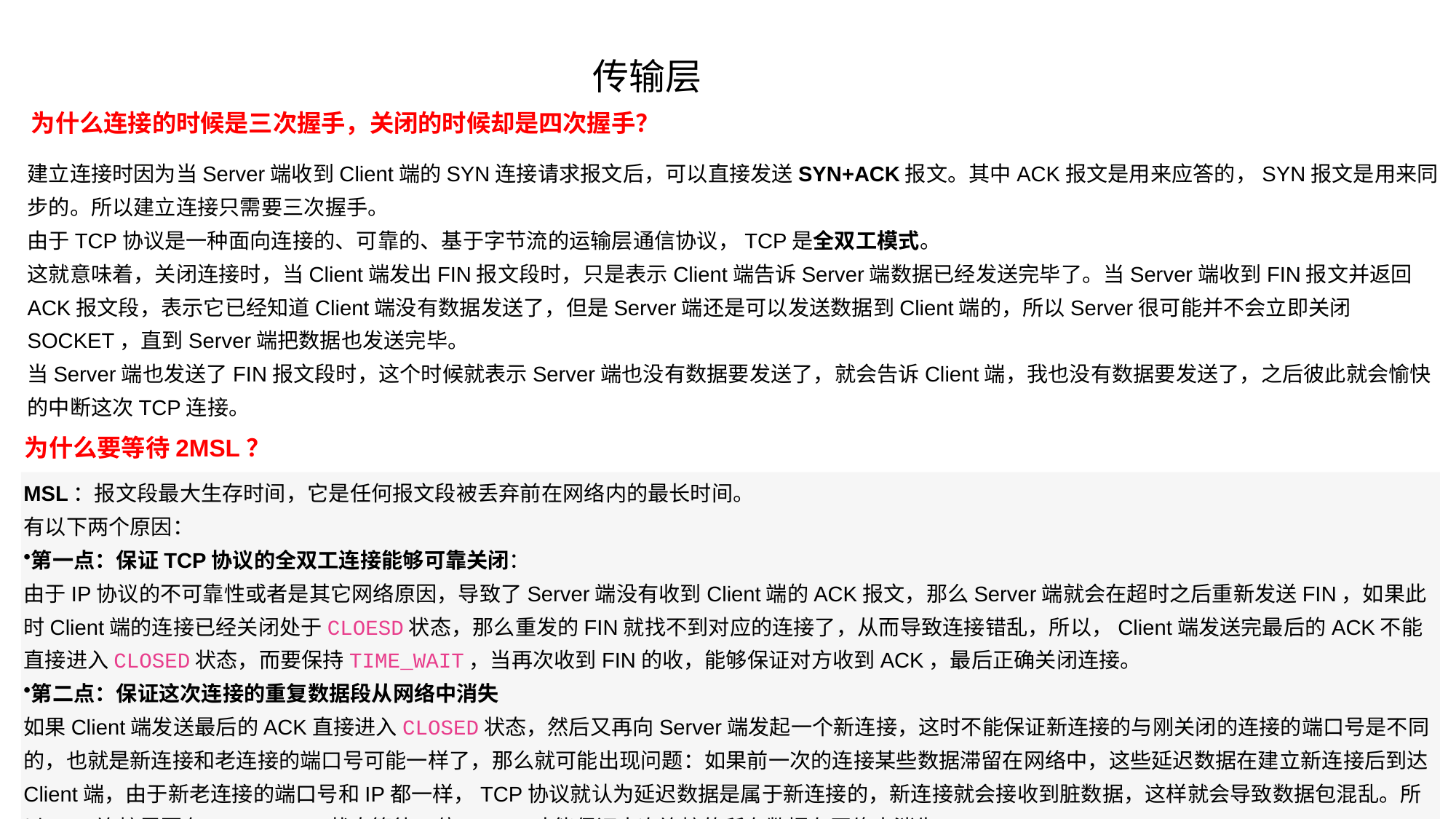

传输层
为什么连接的时候是三次握手，关闭的时候却是四次握手？
建立连接时因为当Server端收到Client端的SYN连接请求报文后，可以直接发送SYN+ACK报文。其中ACK报文是用来应答的，SYN报文是用来同步的。所以建立连接只需要三次握手。
由于TCP协议是一种面向连接的、可靠的、基于字节流的运输层通信协议，TCP是全双工模式。
这就意味着，关闭连接时，当Client端发出FIN报文段时，只是表示Client端告诉Server端数据已经发送完毕了。当Server端收到FIN报文并返回ACK报文段，表示它已经知道Client端没有数据发送了，但是Server端还是可以发送数据到Client端的，所以Server很可能并不会立即关闭SOCKET，直到Server端把数据也发送完毕。
当Server端也发送了FIN报文段时，这个时候就表示Server端也没有数据要发送了，就会告诉Client端，我也没有数据要发送了，之后彼此就会愉快的中断这次TCP连接。
为什么要等待2MSL？
MSL：报文段最大生存时间，它是任何报文段被丢弃前在网络内的最长时间。
有以下两个原因：
第一点：保证TCP协议的全双工连接能够可靠关闭：
由于IP协议的不可靠性或者是其它网络原因，导致了Server端没有收到Client端的ACK报文，那么Server端就会在超时之后重新发送FIN，如果此时Client端的连接已经关闭处于CLOESD状态，那么重发的FIN就找不到对应的连接了，从而导致连接错乱，所以，Client端发送完最后的ACK不能直接进入CLOSED状态，而要保持TIME_WAIT，当再次收到FIN的收，能够保证对方收到ACK，最后正确关闭连接。
第二点：保证这次连接的重复数据段从网络中消失
如果Client端发送最后的ACK直接进入CLOSED状态，然后又再向Server端发起一个新连接，这时不能保证新连接的与刚关闭的连接的端口号是不同的，也就是新连接和老连接的端口号可能一样了，那么就可能出现问题：如果前一次的连接某些数据滞留在网络中，这些延迟数据在建立新连接后到达Client端，由于新老连接的端口号和IP都一样，TCP协议就认为延迟数据是属于新连接的，新连接就会接收到脏数据，这样就会导致数据包混乱。所以TCP连接需要在TIME_WAIT状态等待2倍MSL，才能保证本次连接的所有数据在网络中消失。